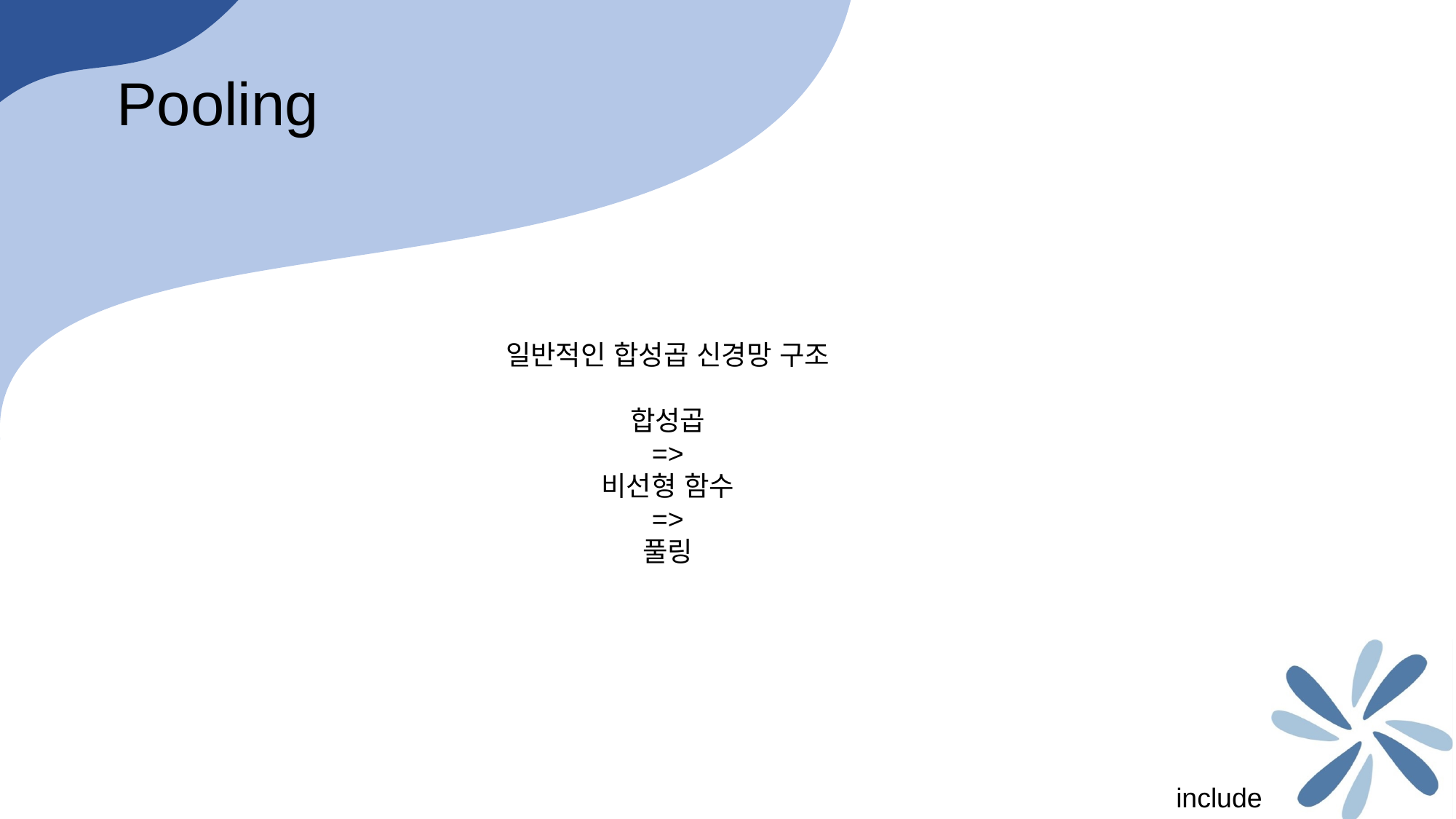

Pooling
일반적인 합성곱 신경망 구조

합성곱
=>
비선형 함수
=>
풀링